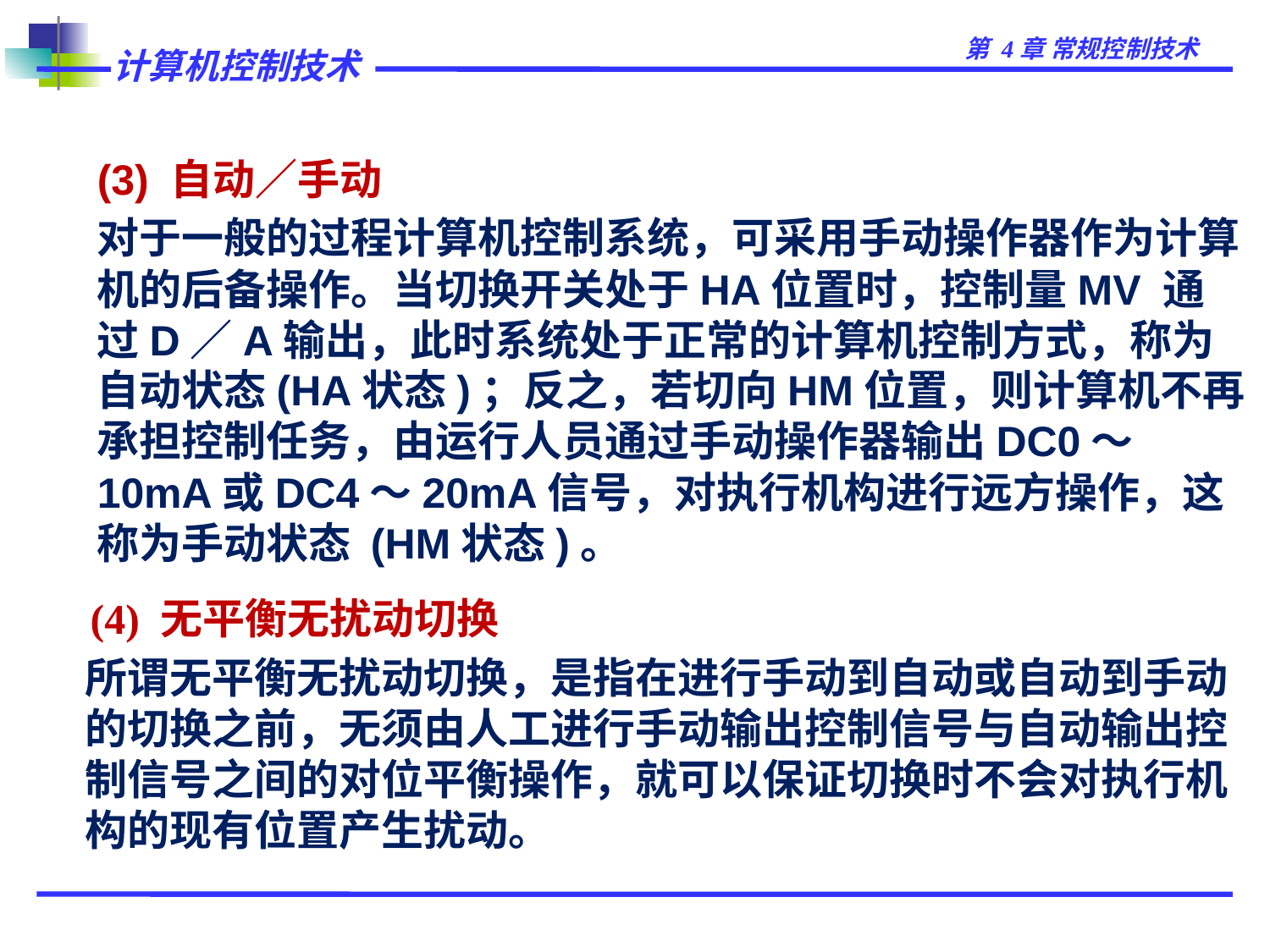

(3) 自动／手动
	对于一般的过程计算机控制系统，可采用手动操作器作为计算机的后备操作。当切换开关处于HA位置时，控制量MV 通过D／A输出，此时系统处于正常的计算机控制方式，称为自动状态(HA状态)；反之，若切向HM位置，则计算机不再承担控制任务，由运行人员通过手动操作器输出DC0～10mA或DC4～20mA信号，对执行机构进行远方操作，这称为手动状态 (HM状态)。
     (4) 无平衡无扰动切换
	所谓无平衡无扰动切换，是指在进行手动到自动或自动到手动的切换之前，无须由人工进行手动输出控制信号与自动输出控制信号之间的对位平衡操作，就可以保证切换时不会对执行机构的现有位置产生扰动。